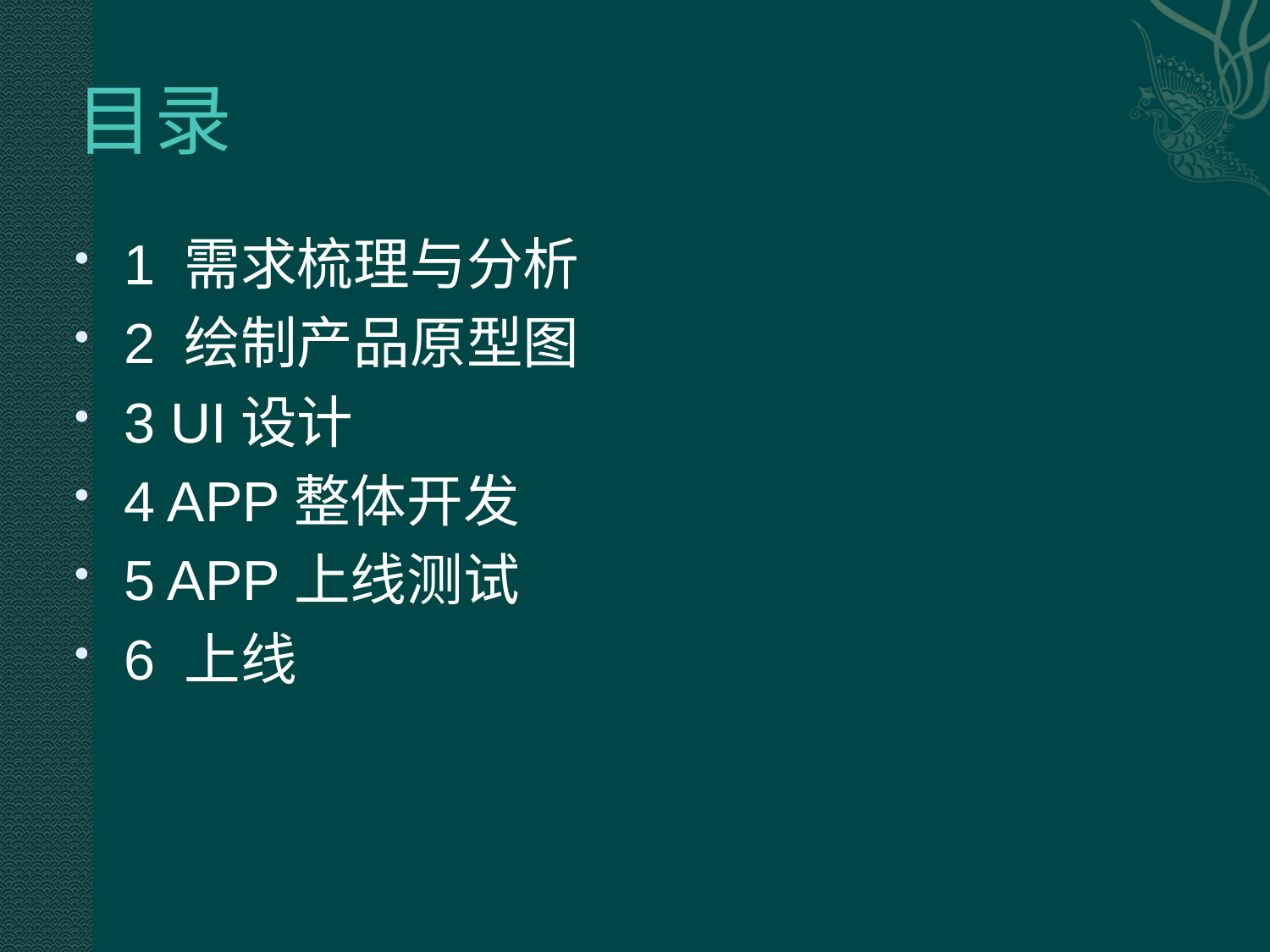

# 目录
1 需求梳理与分析
2 绘制产品原型图
3 UI设计
4 APP整体开发
5 APP上线测试
6 上线